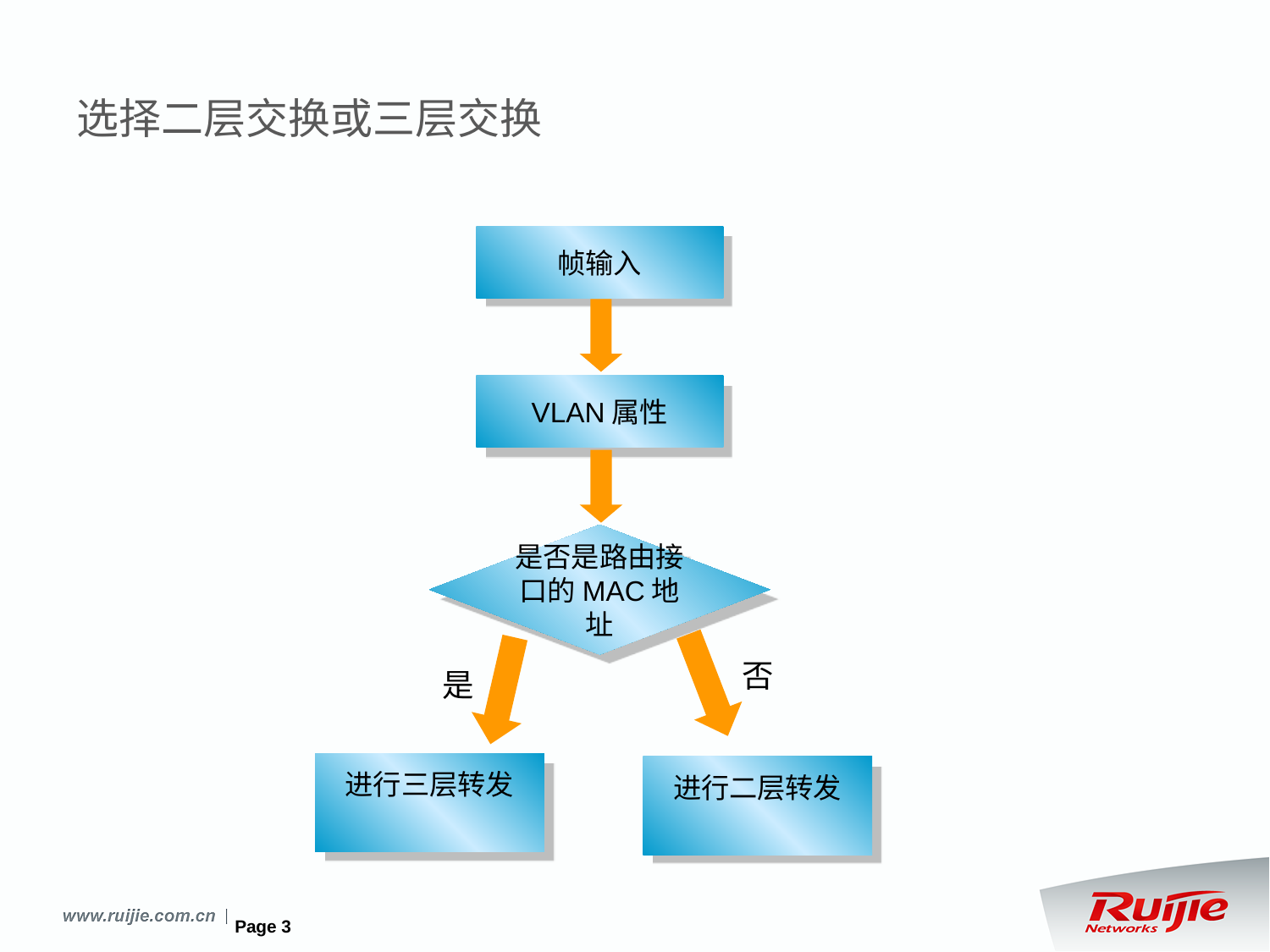

选择二层交换或三层交换
帧输入

VLAN属性

是否是路由接口的MAC地址

否
是
进行三层转发

进行二层转发

# Page 3